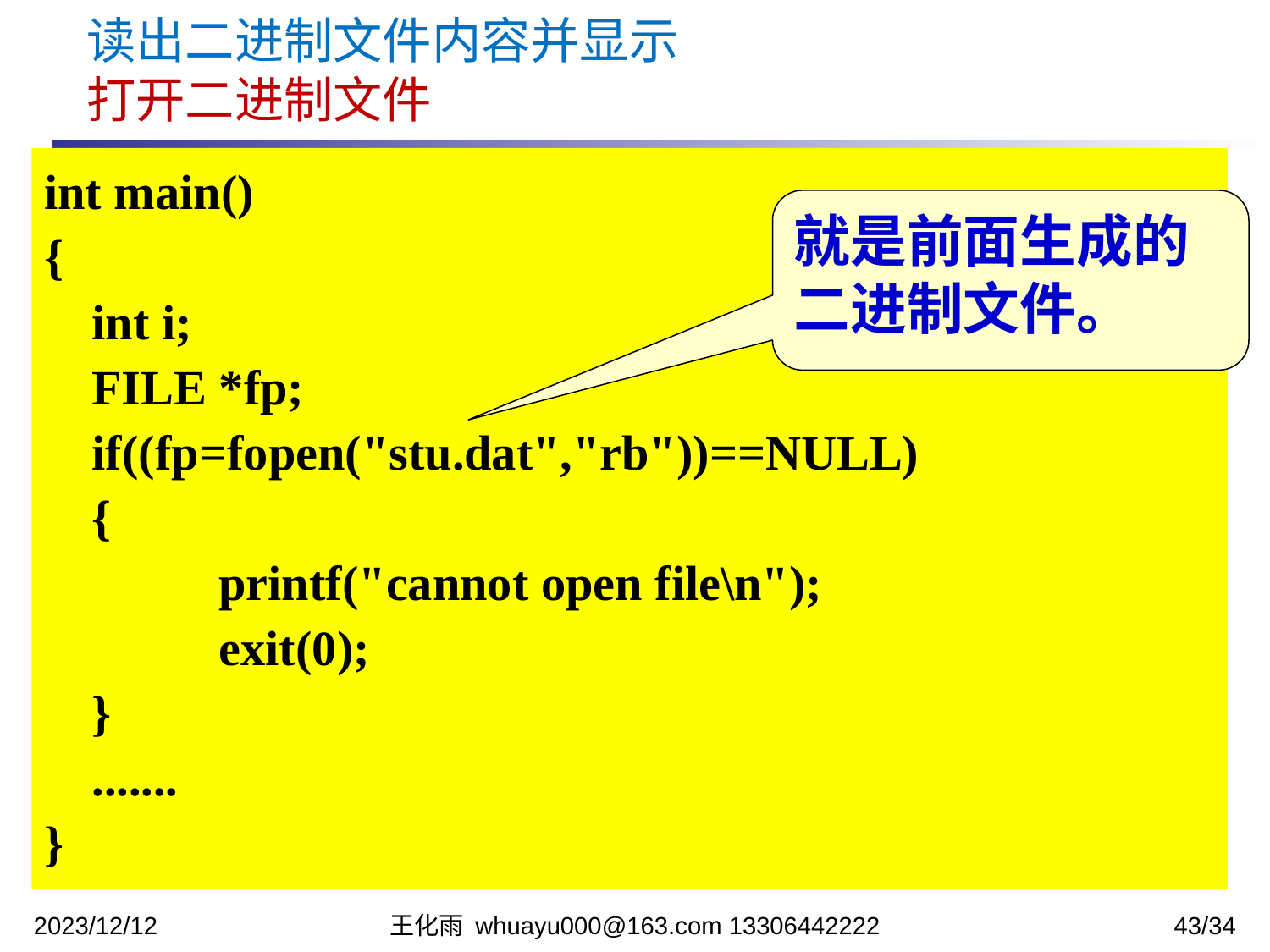

读出二进制文件内容并显示
打开二进制文件
int main()
{
	int i;
	FILE *fp;
	if((fp=fopen("stu.dat","rb"))==NULL)
	{
		printf("cannot open file\n");
		exit(0);
	}
	.......
}

就是前面生成的二进制文件。
2023/12/12
王化雨 whuayu000@163.com 13306442222
43/34